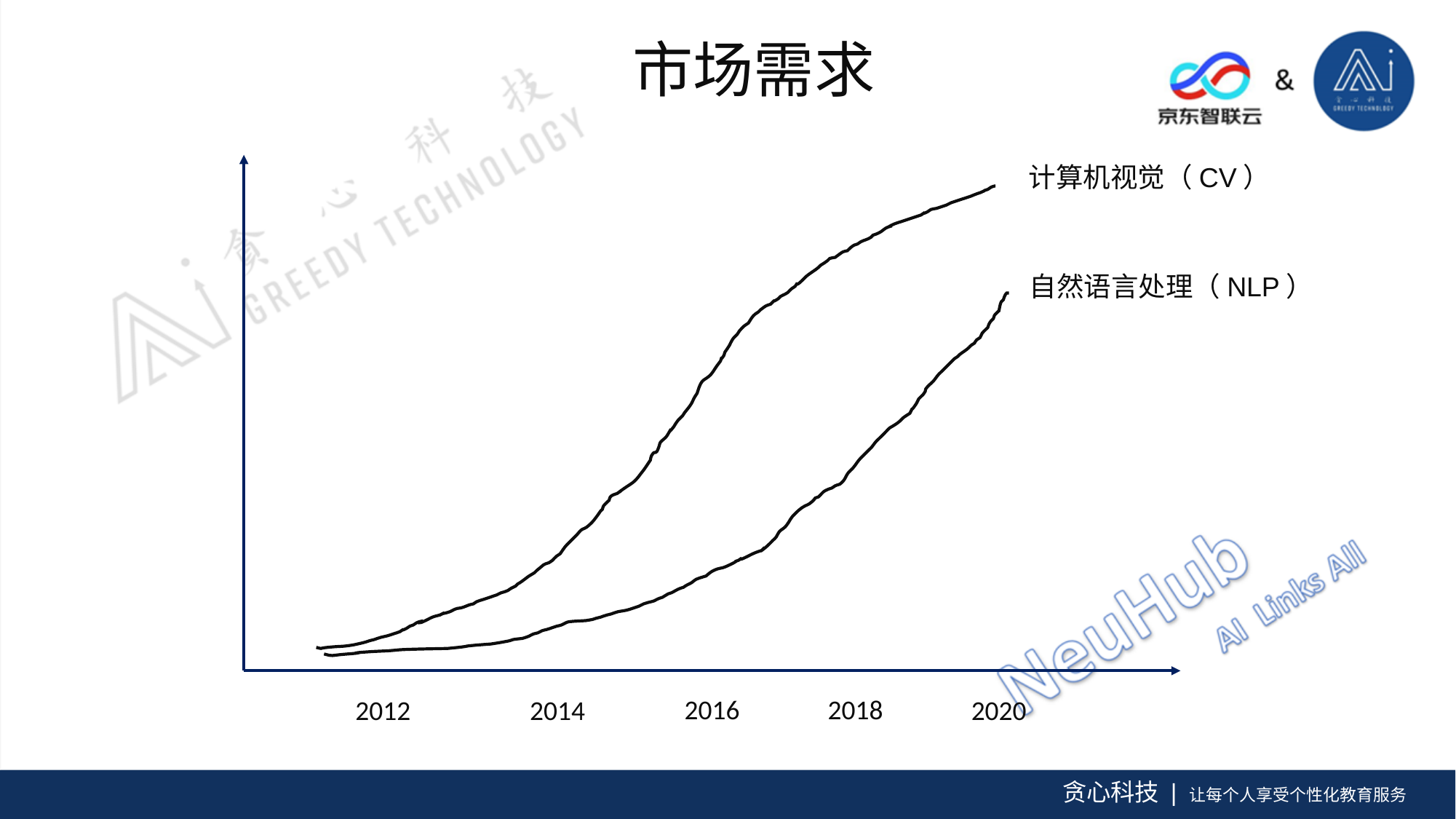

市场需求
计算机视觉（CV）

自然语言处理（NLP）

2016
2018
2012
2014
2020